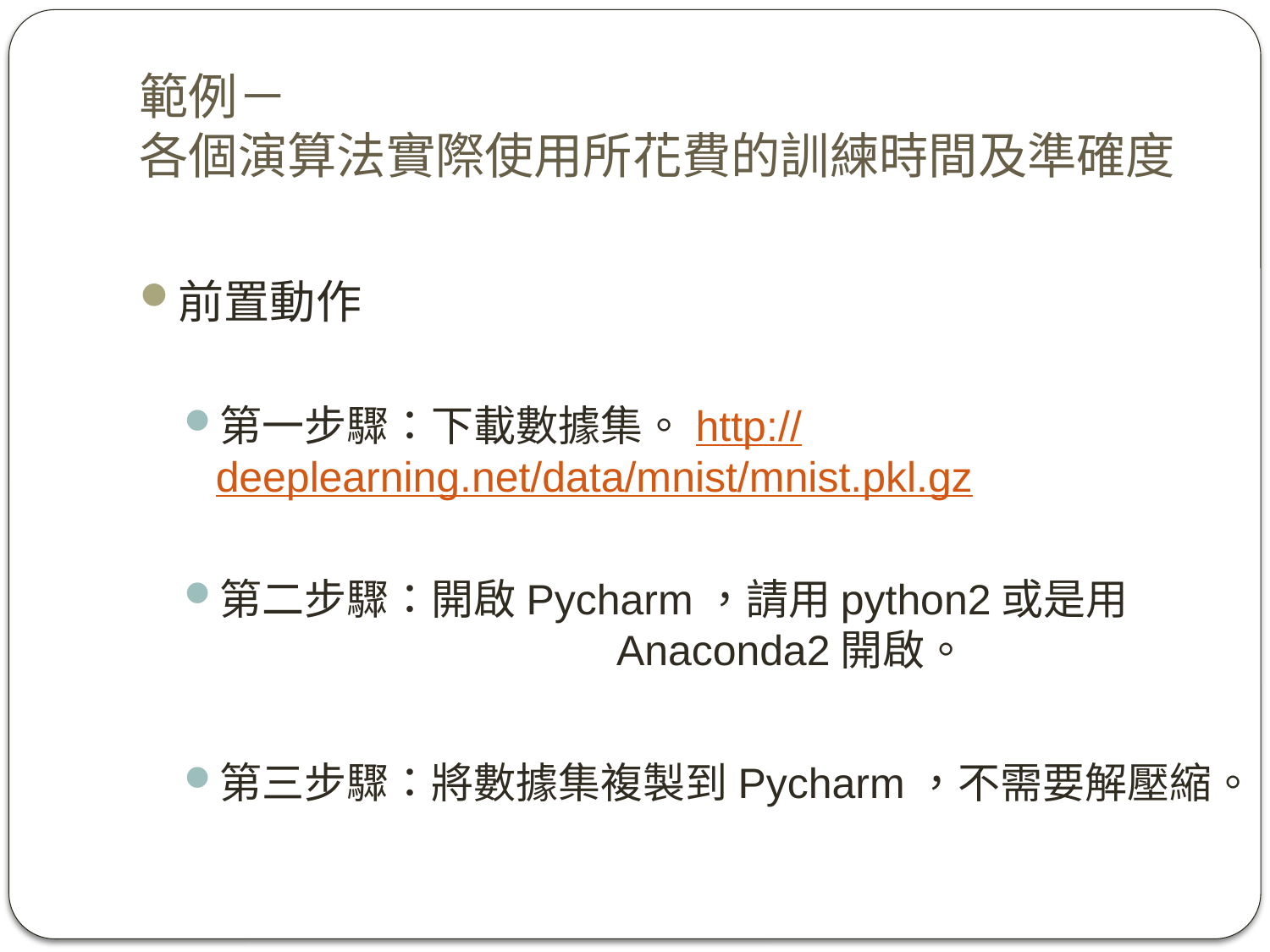

# 範例－ 各個演算法實際使用所花費的訓練時間及準確度
前置動作

第一步驟：下載數據集。http://deeplearning.net/data/mnist/mnist.pkl.gz

第二步驟：開啟Pycharm，請用python2或是用			 Anaconda2開啟。

第三步驟：將數據集複製到Pycharm，不需要解壓縮。